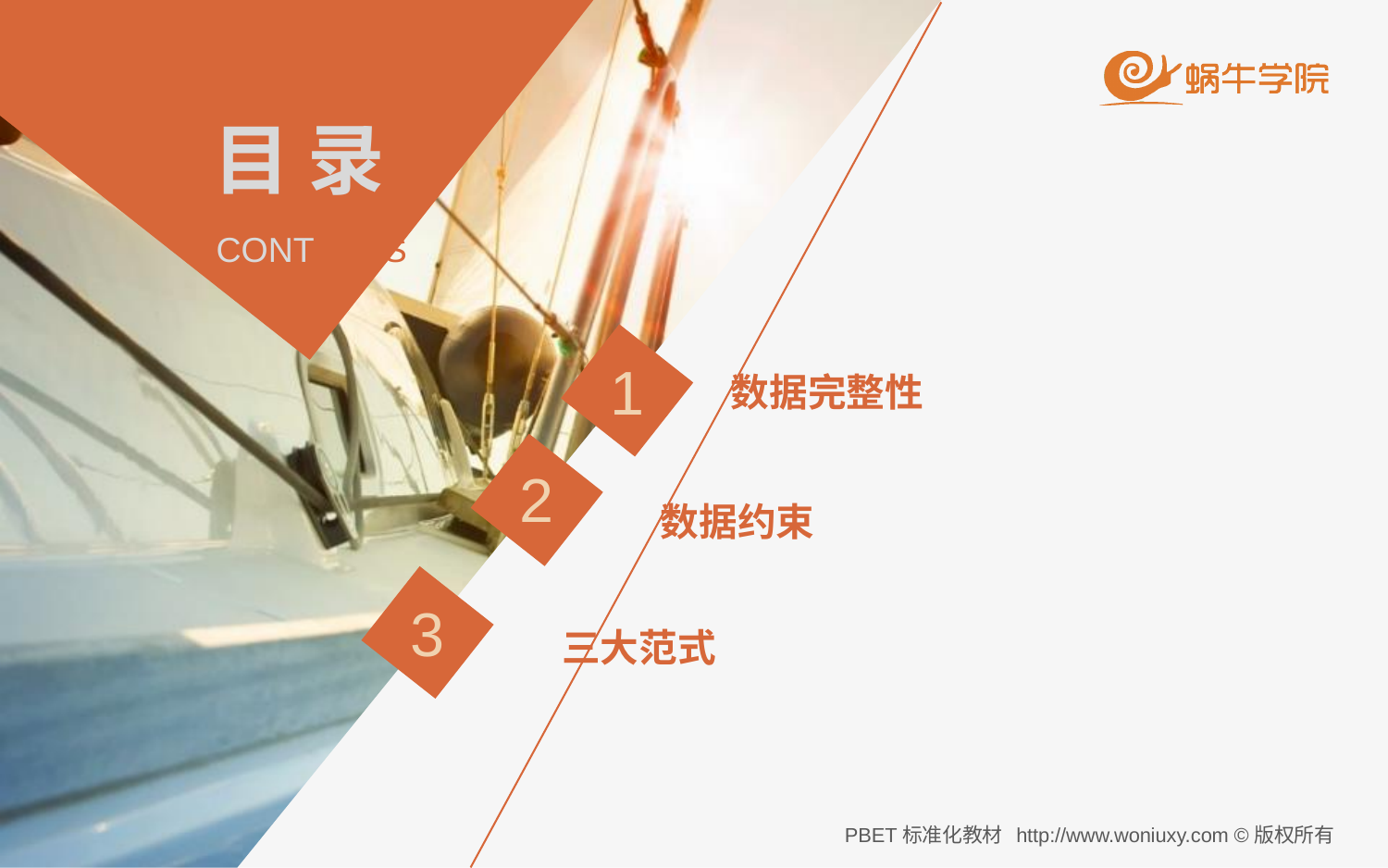

目 录
CONTENTS

1
数据完整性

2
数据约束

3
三大范式